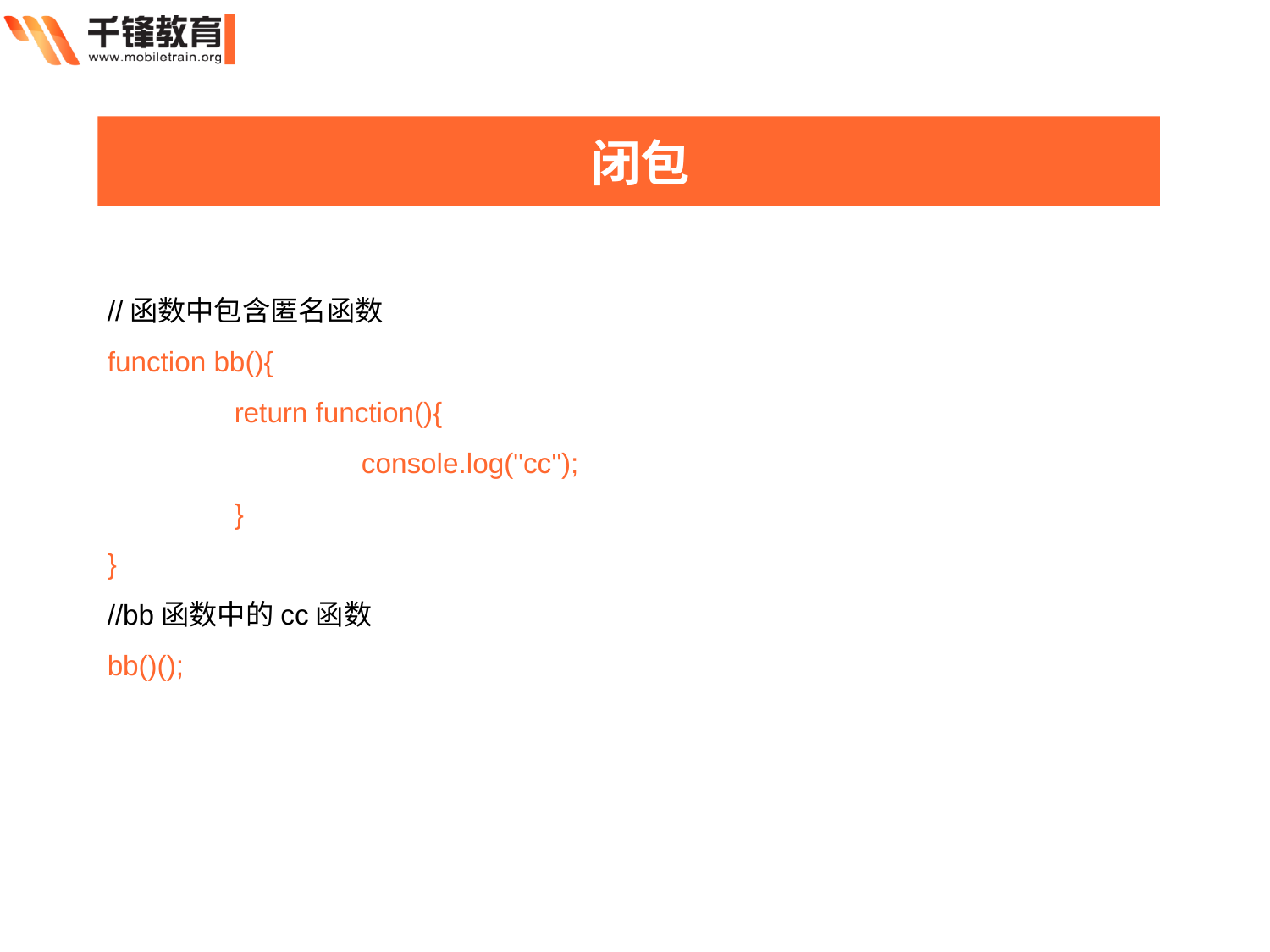

闭包

//函数中包含匿名函数
function bb(){
	return function(){
		console.log("cc");
	}
}
//bb函数中的cc函数
bb()();